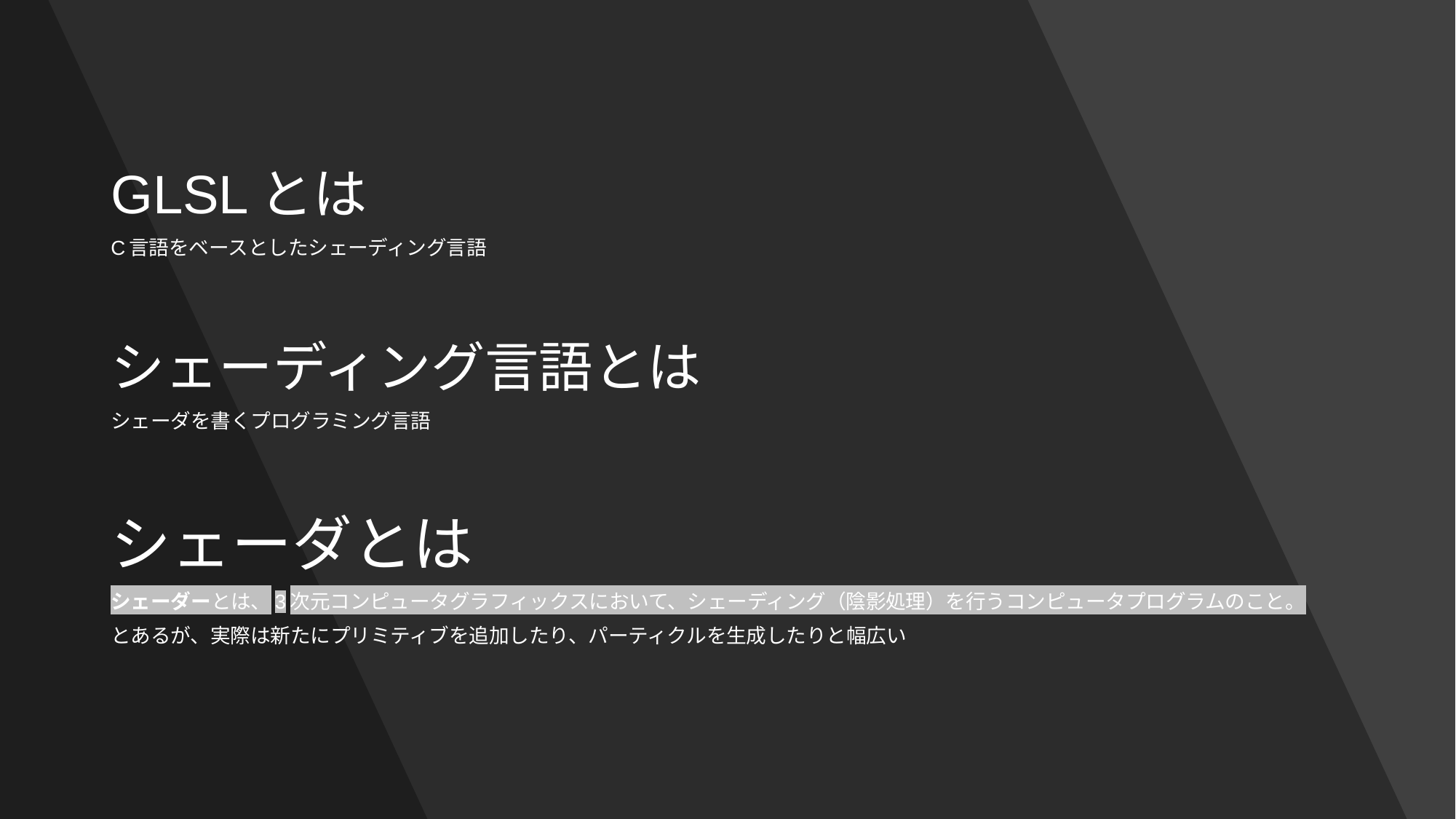

GLSLとは
C言語をベースとしたシェーディング言語

シェーディング言語とは
シェーダを書くプログラミング言語

シェーダとは
シェーダーとは、3次元コンピュータグラフィックスにおいて、シェーディング（陰影処理）を行うコンピュータプログラムのこと。
とあるが、実際は新たにプリミティブを追加したり、パーティクルを生成したりと幅広い